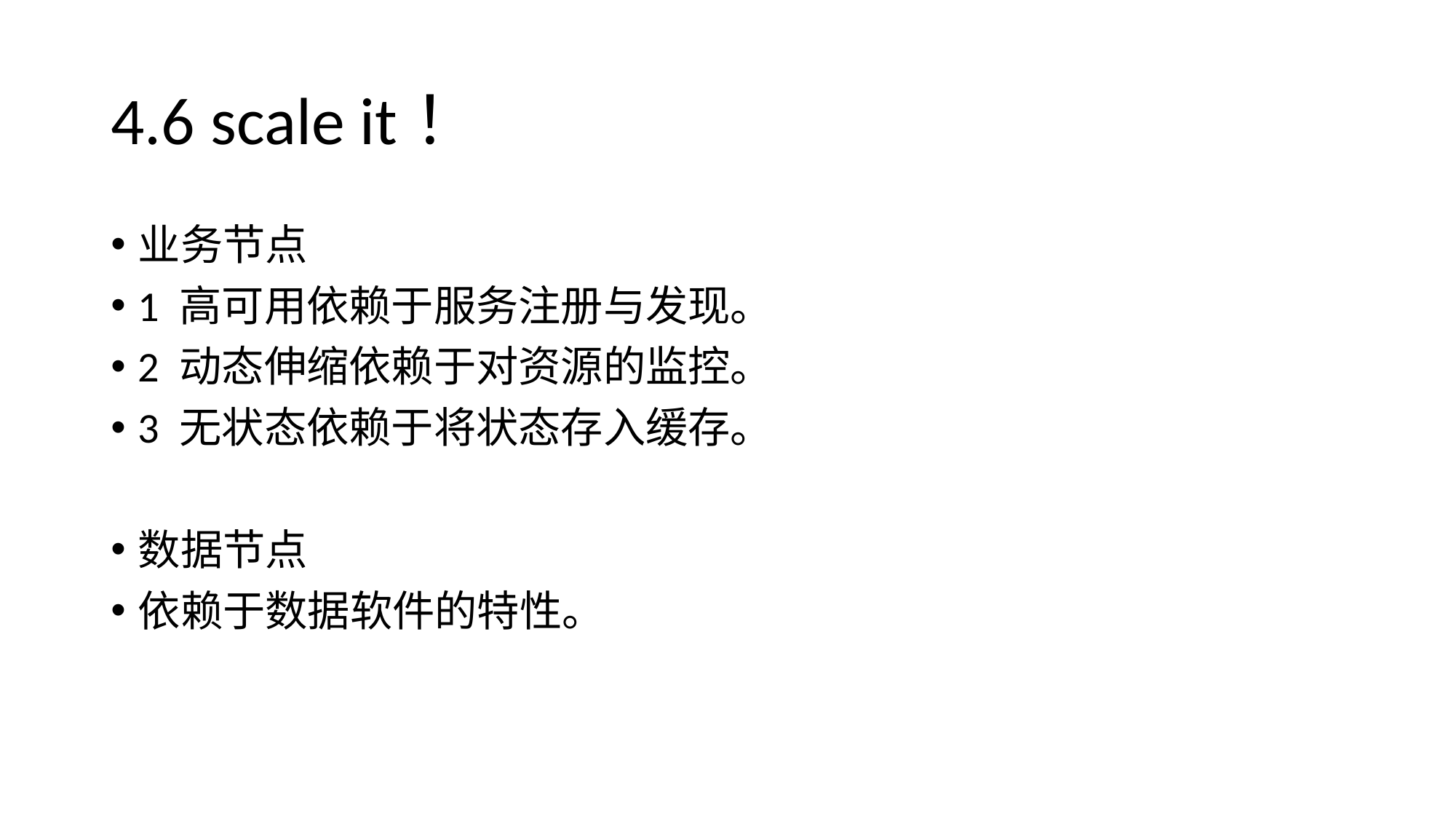

# 4.6 scale it！
业务节点
1 高可用依赖于服务注册与发现。
2 动态伸缩依赖于对资源的监控。
3 无状态依赖于将状态存入缓存。

数据节点
依赖于数据软件的特性。